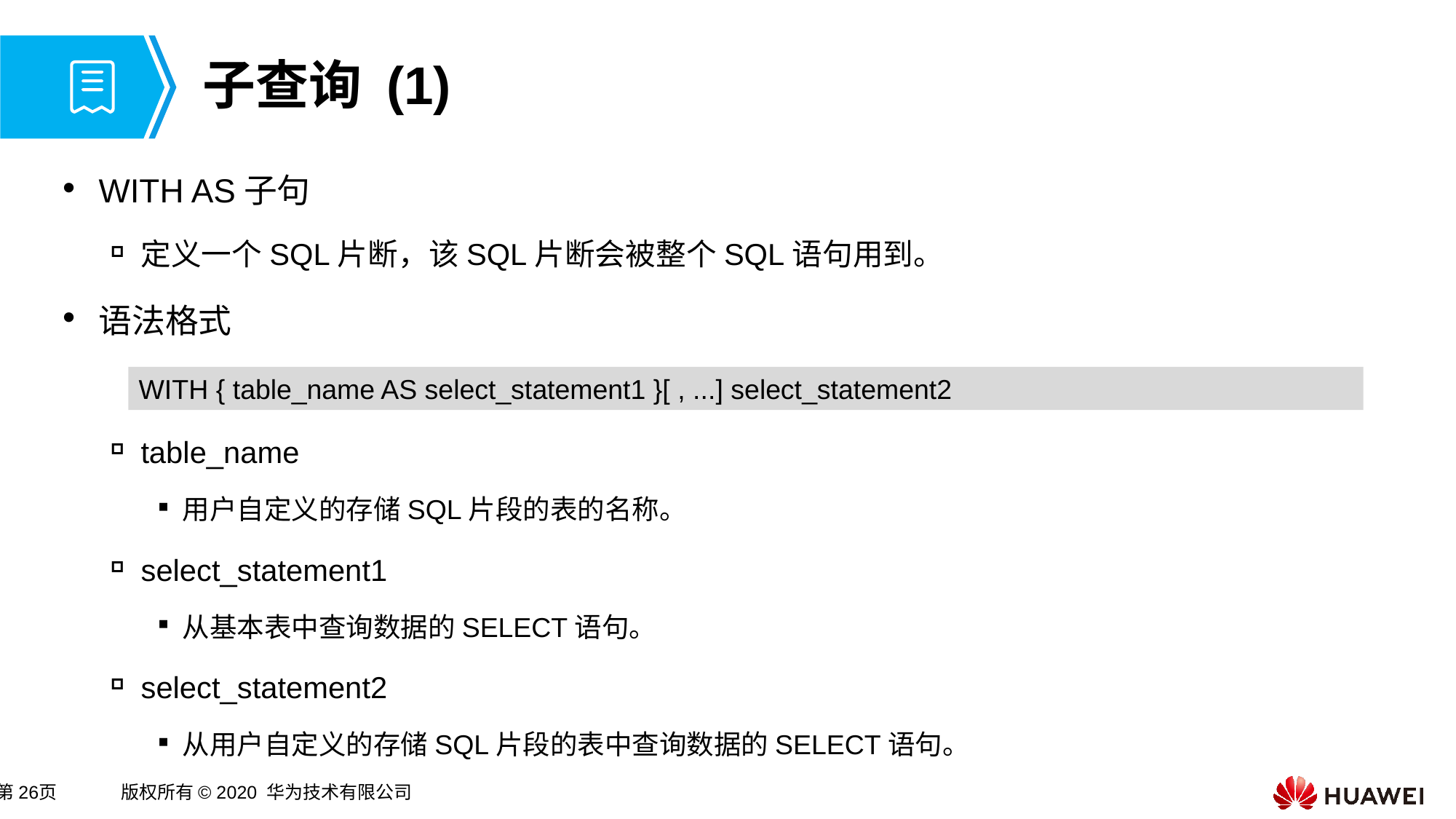

# 子查询 (1)
WITH AS子句
定义一个SQL片断，该SQL片断会被整个SQL语句用到。
语法格式

table_name
用户自定义的存储SQL片段的表的名称。
select_statement1
从基本表中查询数据的SELECT语句。
select_statement2
从用户自定义的存储SQL片段的表中查询数据的SELECT语句。

WITH { table_name AS select_statement1 }[ , ...] select_statement2